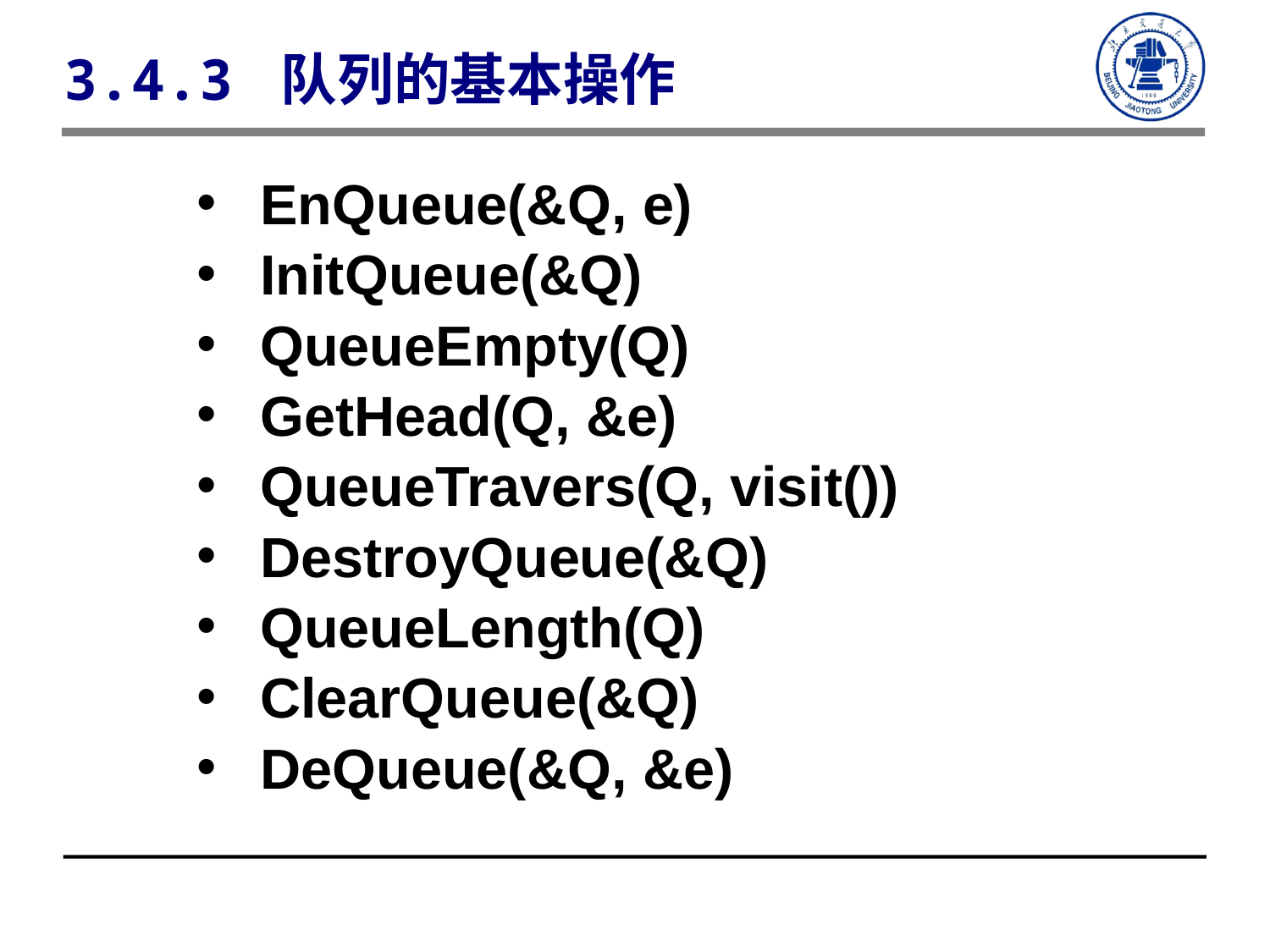

3.4.3 队列的基本操作
EnQueue(&Q, e)
InitQueue(&Q)
QueueEmpty(Q)
GetHead(Q, &e)
QueueTravers(Q, visit())
DestroyQueue(&Q)
QueueLength(Q)
ClearQueue(&Q)
DeQueue(&Q, &e)